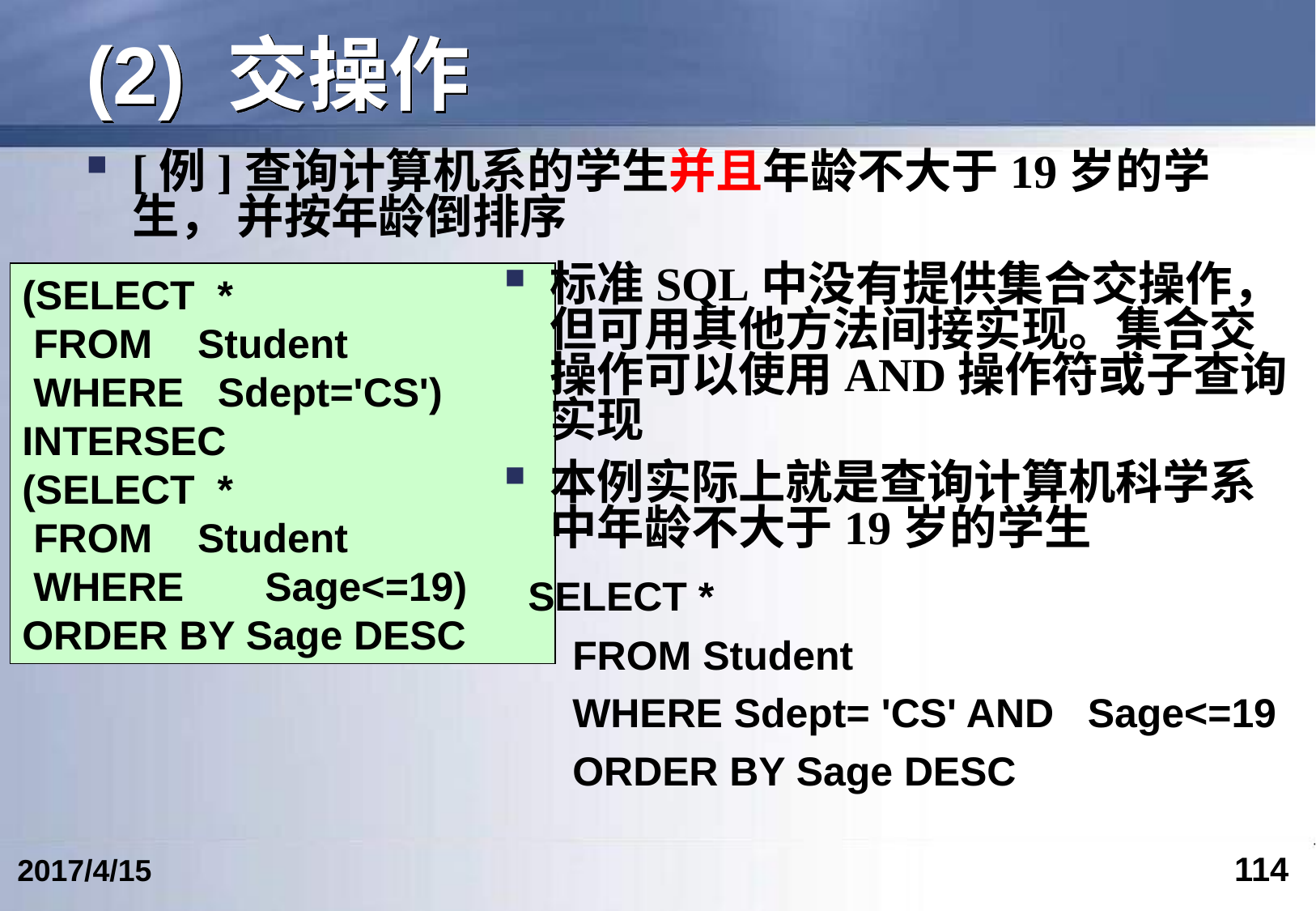

# (2) 交操作
[例]查询计算机系的学生并且年龄不大于19岁的学生， 并按年龄倒排序
(SELECT  *
 FROM    Student
 WHERE   Sdept='CS')
INTERSEC
(SELECT  *
 FROM    Student
 WHERE	Sage<=19)
ORDER BY Sage DESC
标准SQL中没有提供集合交操作，但可用其他方法间接实现。集合交操作可以使用AND操作符或子查询实现
本例实际上就是查询计算机科学系中年龄不大于19岁的学生
  SELECT *
      FROM Student
      WHERE Sdept= 'CS' AND   Sage<=19
      ORDER BY Sage DESC
114
2017/4/15